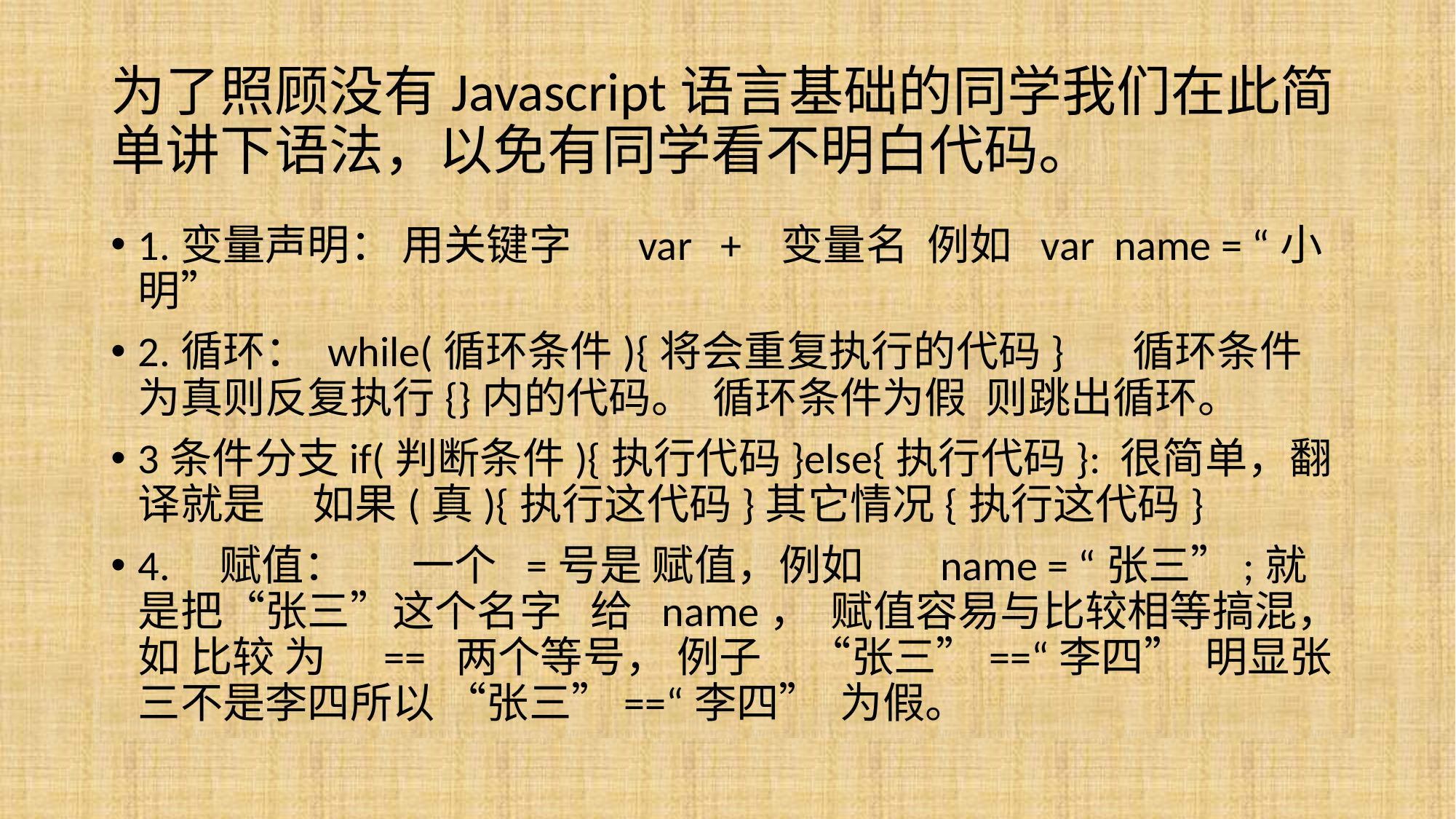

# 为了照顾没有Javascript语言基础的同学我们在此简单讲下语法，以免有同学看不明白代码。
1.变量声明： 用关键字      var   +   变量名  例如  var  name = “小明”
2.循环： while(循环条件){将会重复执行的代码}      循环条件为真则反复执行{}内的代码。  循环条件为假  则跳出循环。
3条件分支if(判断条件){执行代码}else{执行代码}: 很简单，翻译就是     如果(真){执行这代码}其它情况{执行这代码}
4.    赋值：       一个  =号是 赋值，例如       name = “张三”;就是把“张三”这个名字   给  name，  赋值容易与比较相等搞混，如 比较 为     ==  两个等号， 例子     “张三”==“李四”  明显张三不是李四所以 “张三”==“李四”  为假。